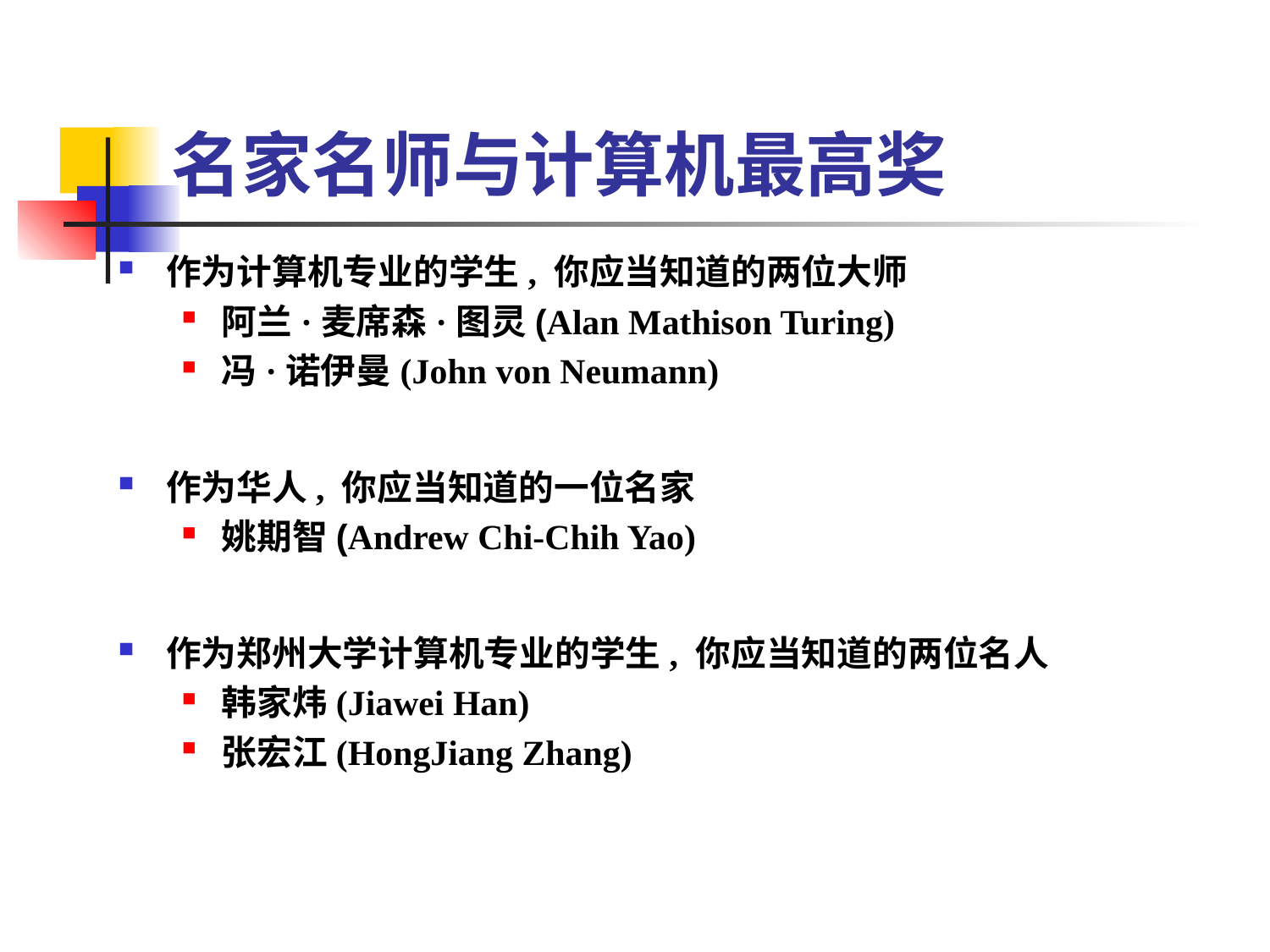

# 名家名师与计算机最高奖
作为计算机专业的学生, 你应当知道的两位大师
阿兰·麦席森·图灵(Alan Mathison Turing)
冯·诺伊曼(John von Neumann)

作为华人, 你应当知道的一位名家
姚期智(Andrew Chi-Chih Yao)

作为郑州大学计算机专业的学生, 你应当知道的两位名人
韩家炜(Jiawei Han)
张宏江(HongJiang Zhang)